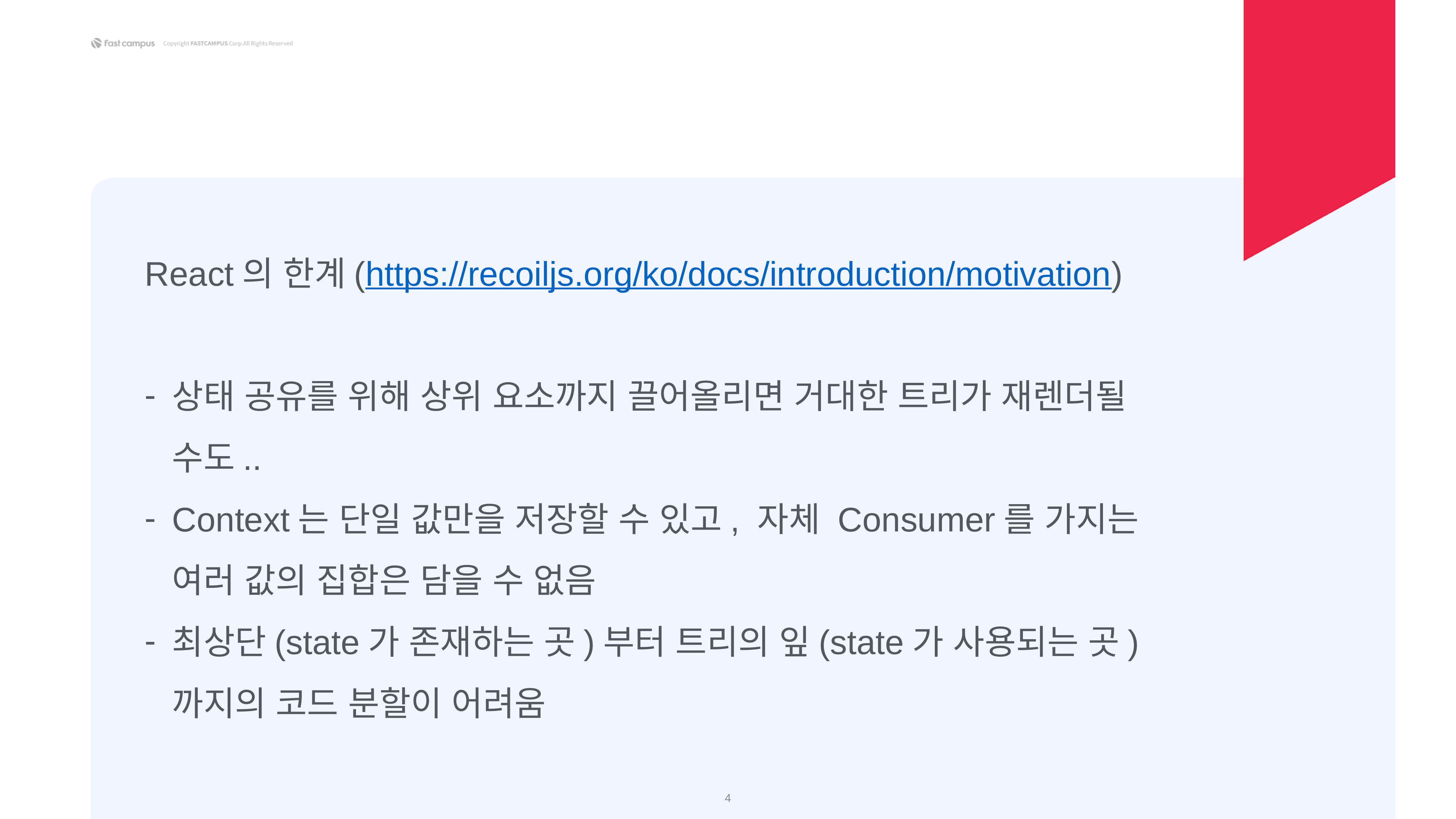

React의 한계(https://recoiljs.org/ko/docs/introduction/motivation)

상태 공유를 위해 상위 요소까지 끌어올리면 거대한 트리가 재렌더될 수도..
Context는 단일 값만을 저장할 수 있고, 자체 Consumer를 가지는 여러 값의 집합은 담을 수 없음
최상단(state가 존재하는 곳)부터 트리의 잎(state가 사용되는 곳)까지의 코드 분할이 어려움
4